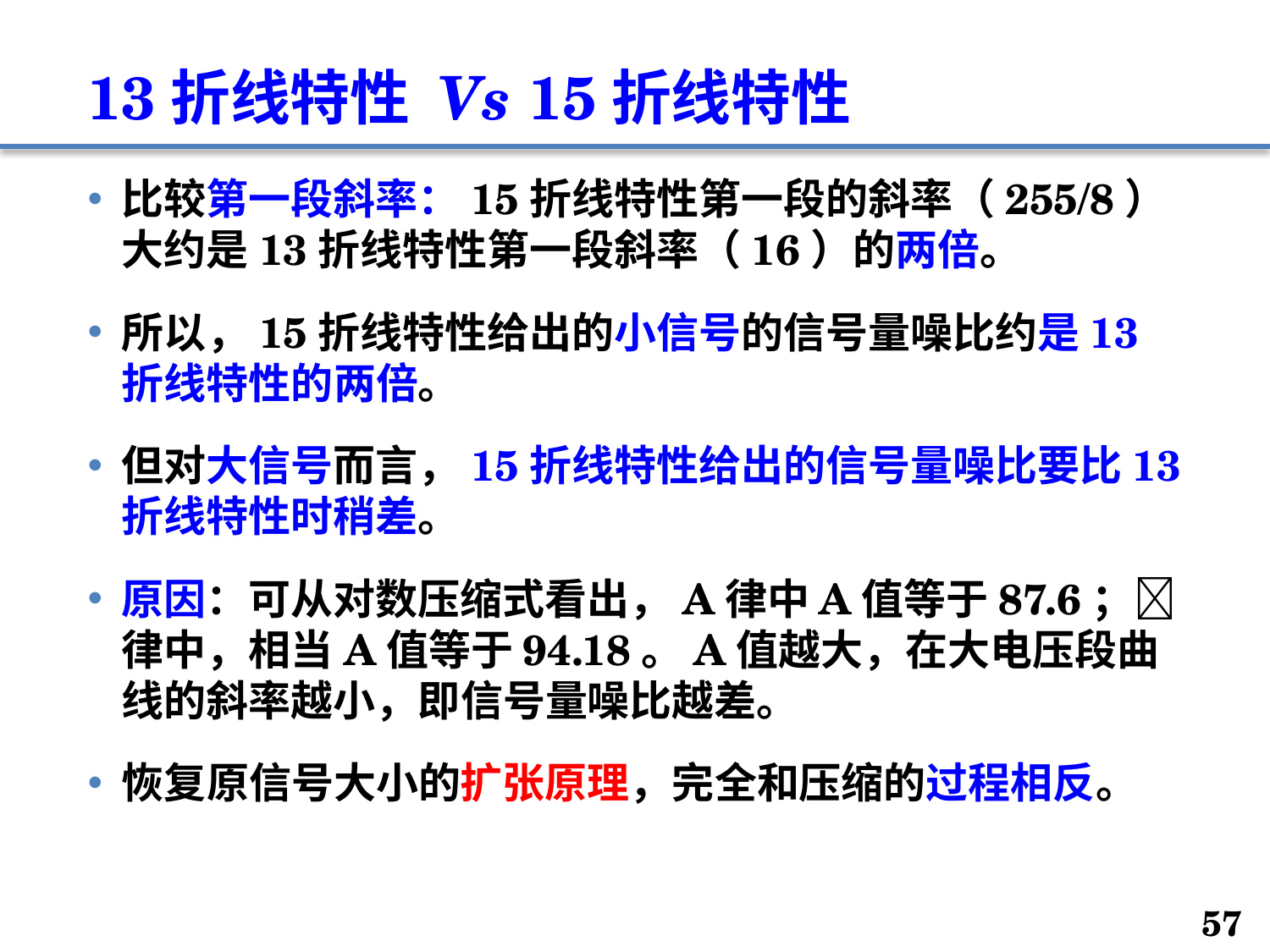

# 13折线特性 Vs 15折线特性
比较第一段斜率：15折线特性第一段的斜率（255/8）大约是13折线特性第一段斜率（16）的两倍。
所以，15折线特性给出的小信号的信号量噪比约是13折线特性的两倍。
但对大信号而言，15折线特性给出的信号量噪比要比13折线特性时稍差。
原因：可从对数压缩式看出，A律中A值等于87.6；μ律中，相当A值等于94.18。A值越大，在大电压段曲线的斜率越小，即信号量噪比越差。
恢复原信号大小的扩张原理，完全和压缩的过程相反。
57